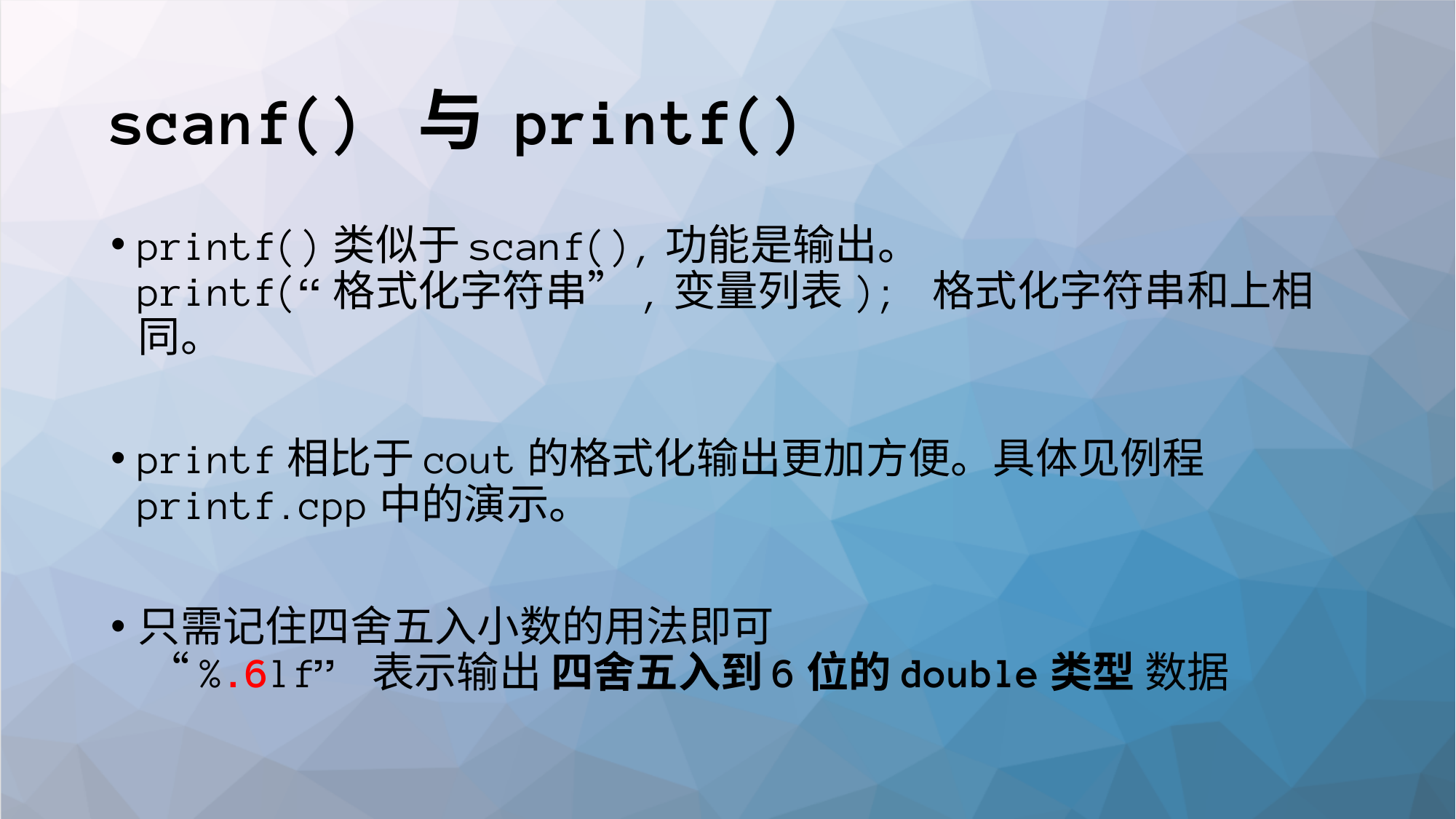

# scanf() 与 printf()
printf()类似于scanf(),功能是输出。
printf(“格式化字符串”,变量列表); 格式化字符串和上相同。

printf相比于cout的格式化输出更加方便。具体见例程printf.cpp中的演示。

只需记住四舍五入小数的用法即可
 “%.6lf” 表示输出 四舍五入到6位的double类型 数据